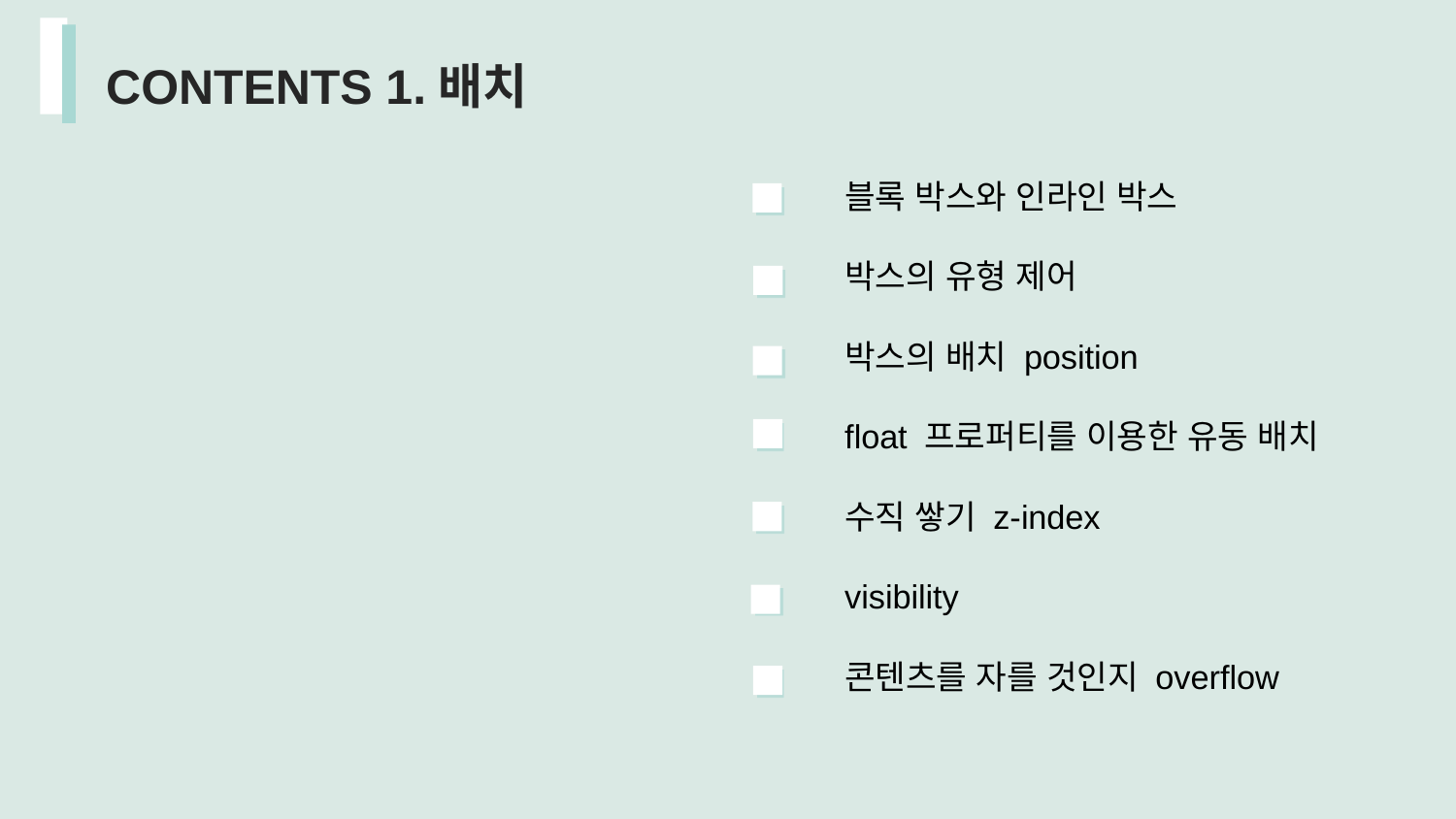

CONTENTS 1.배치
블록 박스와 인라인 박스

박스의 유형 제어

박스의 배치 position

float 프로퍼티를 이용한 유동 배치

수직 쌓기 z-index

visibility

콘텐츠를 자를 것인지 overflow